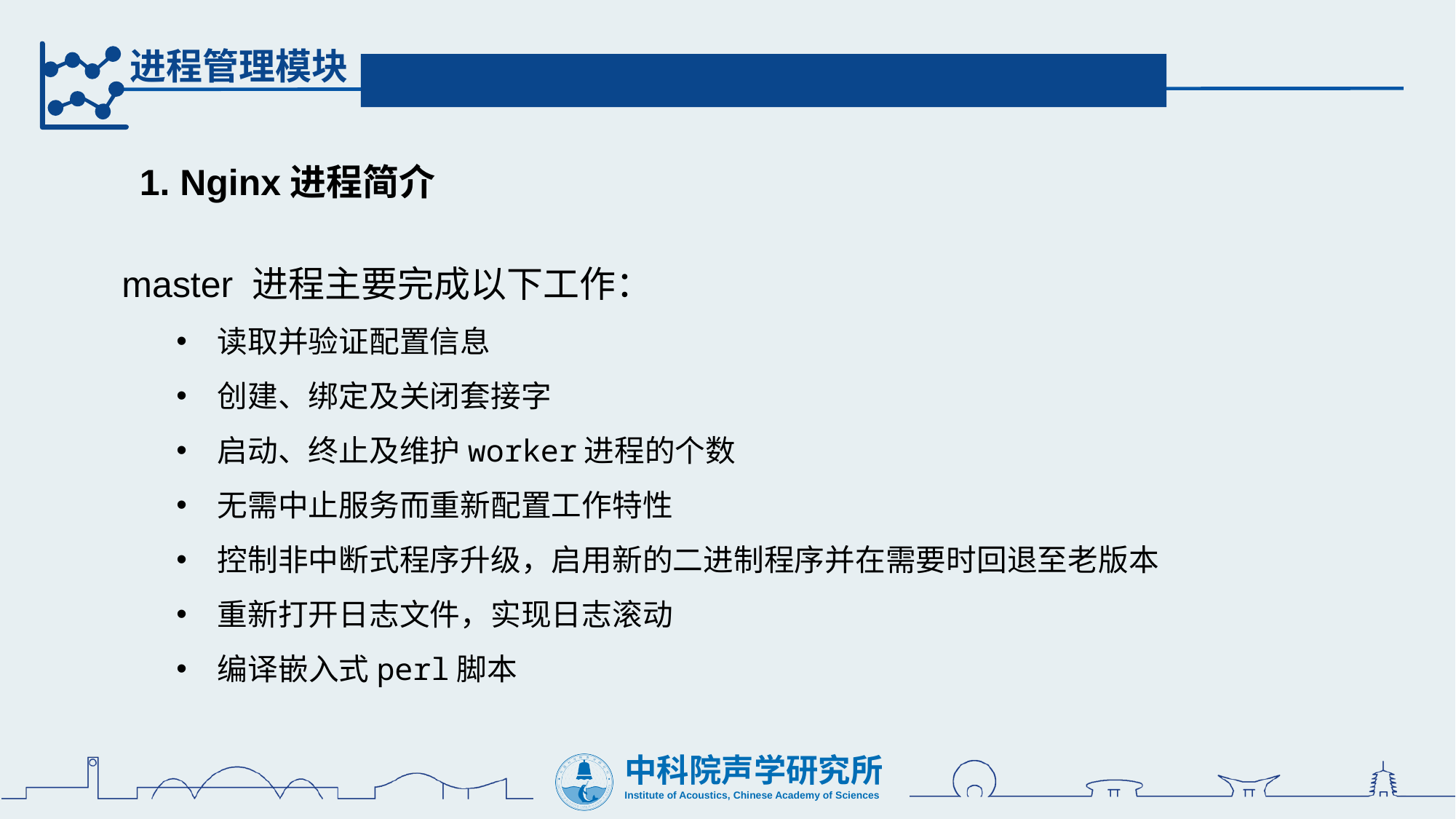

进程管理模块

1. Nginx进程简介
master 进程主要完成以下工作：
读取并验证配置信息
创建、绑定及关闭套接字
启动、终止及维护worker进程的个数
无需中止服务而重新配置工作特性
控制非中断式程序升级，启用新的二进制程序并在需要时回退至老版本
重新打开日志文件，实现日志滚动
编译嵌入式perl脚本